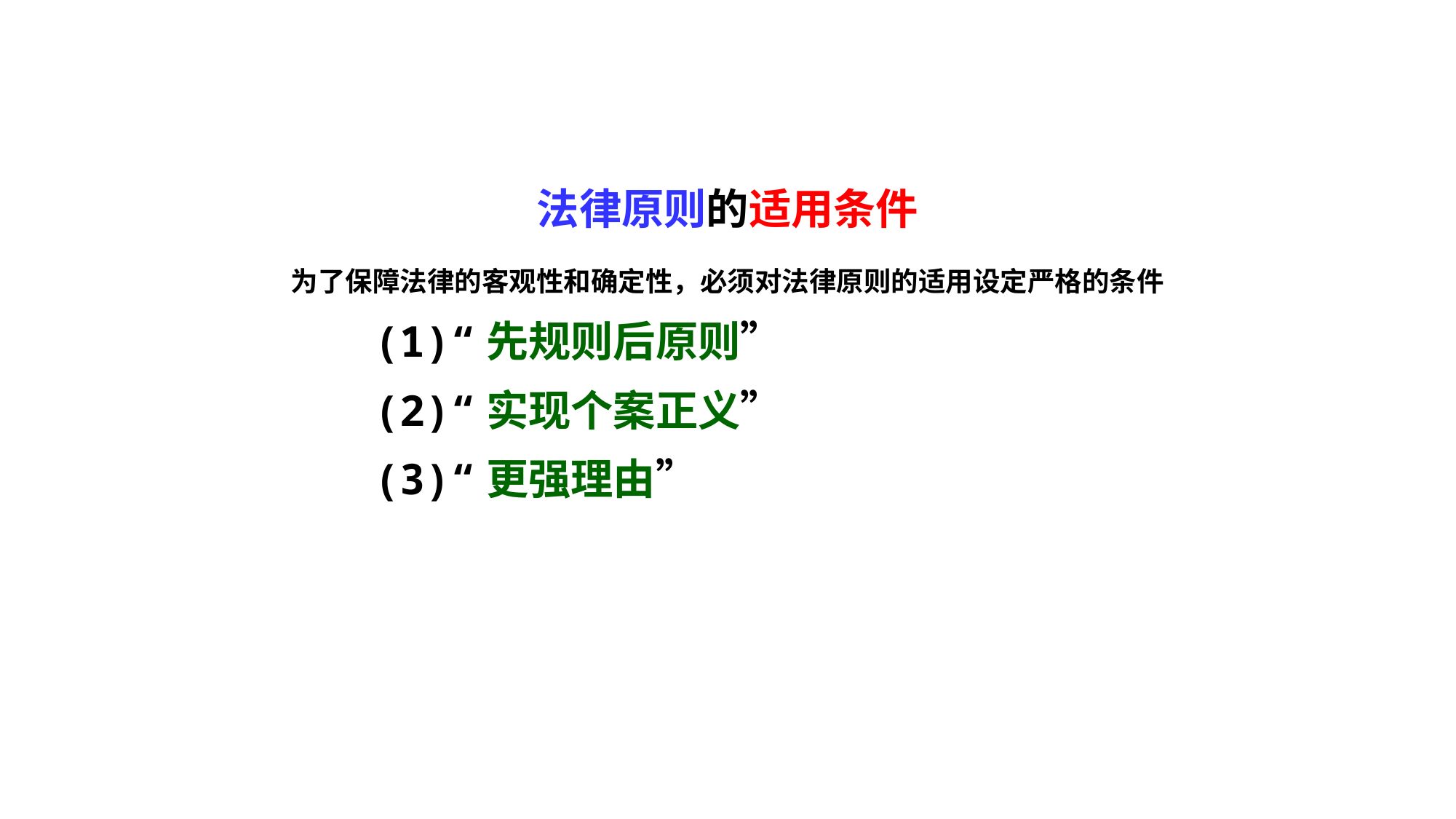

法律原则的适用条件

为了保障法律的客观性和确定性，必须对法律原则的适用设定严格的条件
			 (1)“先规则后原则”
			 (2)“实现个案正义”
			 (3)“更强理由”